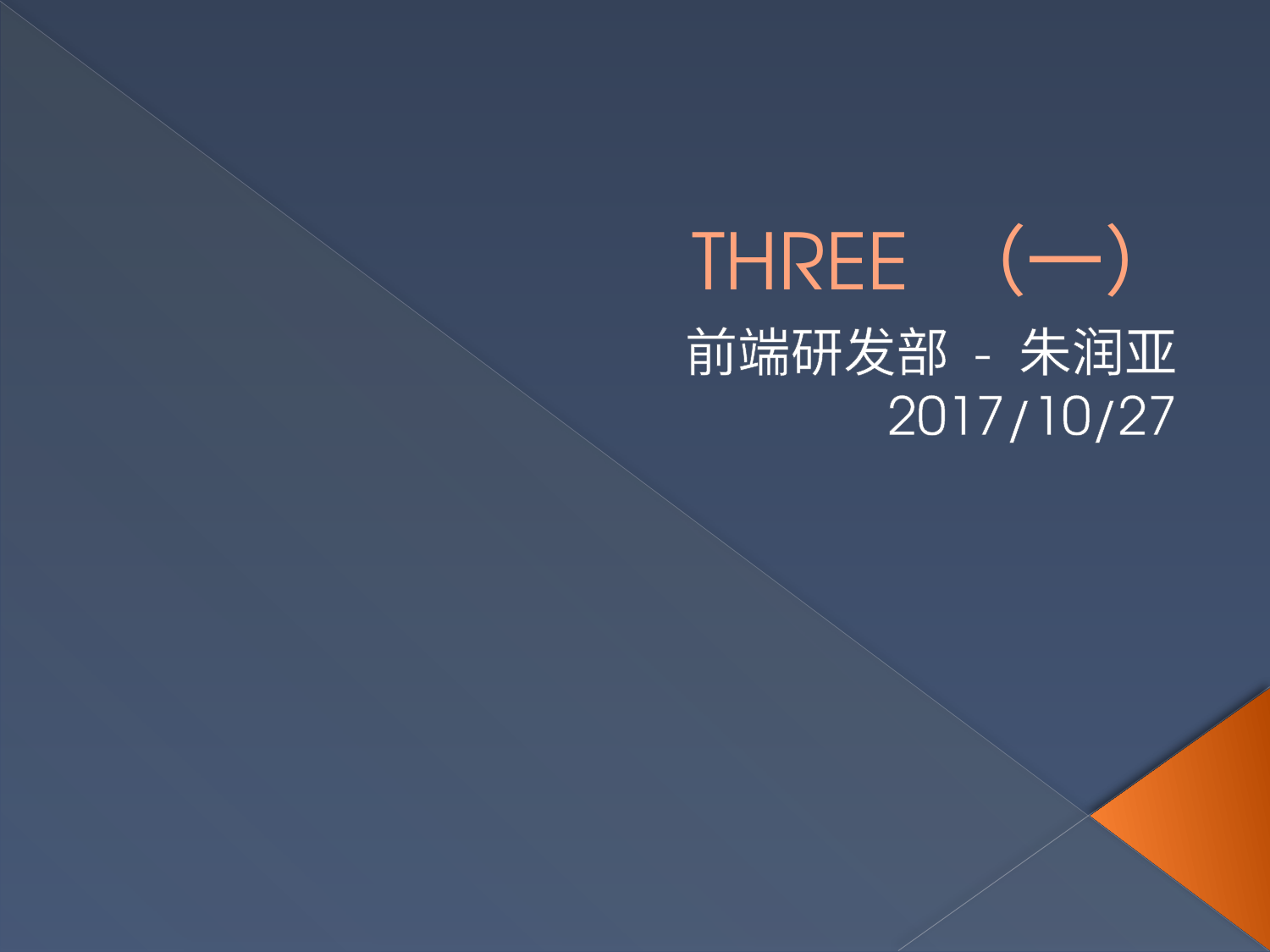

# THREE （一）
前端研发部 - 朱润亚
2017/10/27